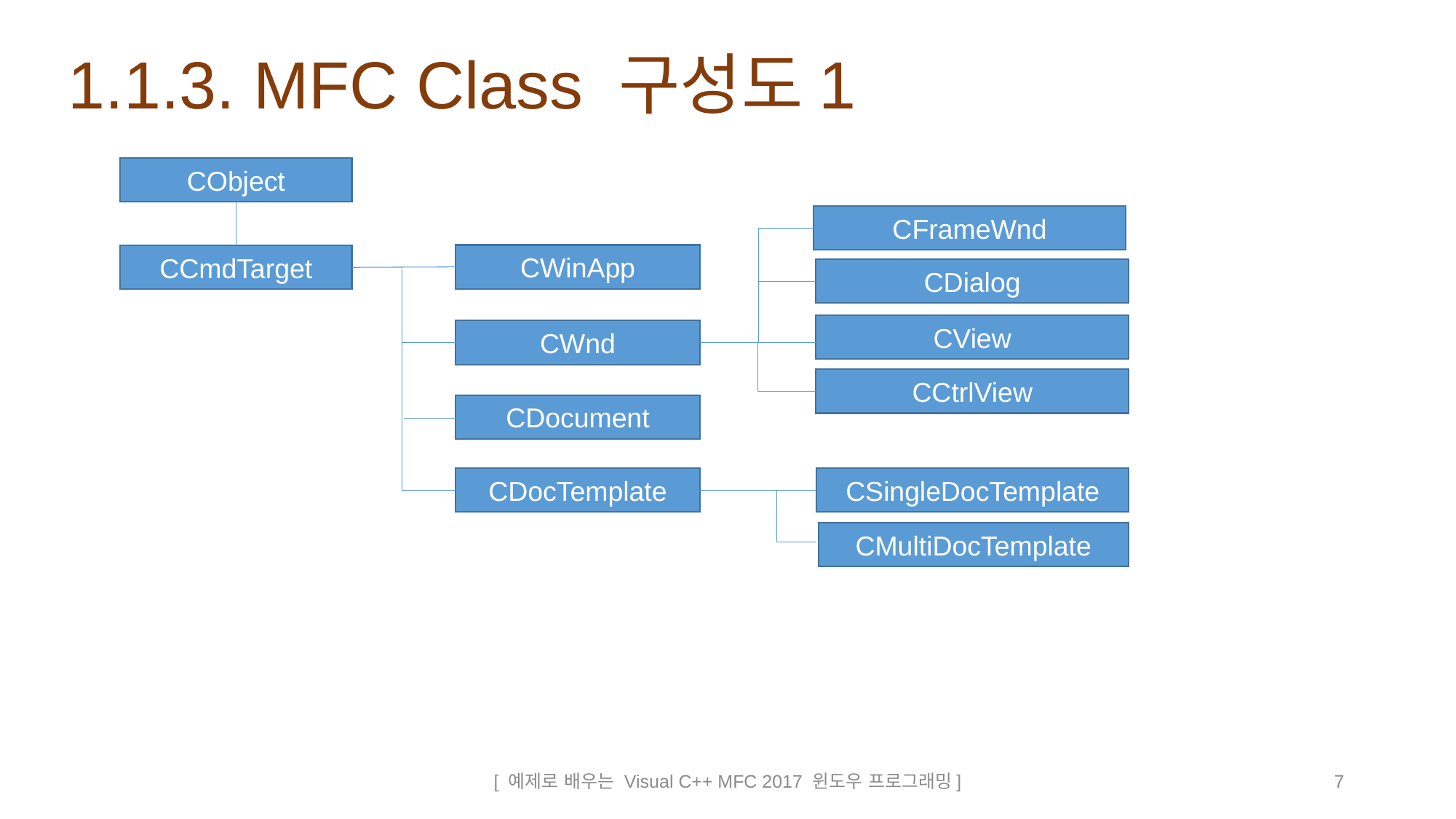

# 1.1.3. MFC Class 구성도1
CObject
CFrameWnd
CWinApp
CCmdTarget
CDialog
CView
CWnd
CCtrlView
CDocument
CDocTemplate
CSingleDocTemplate
CMultiDocTemplate
[ 예제로 배우는 Visual C++ MFC 2017 윈도우 프로그래밍]
7